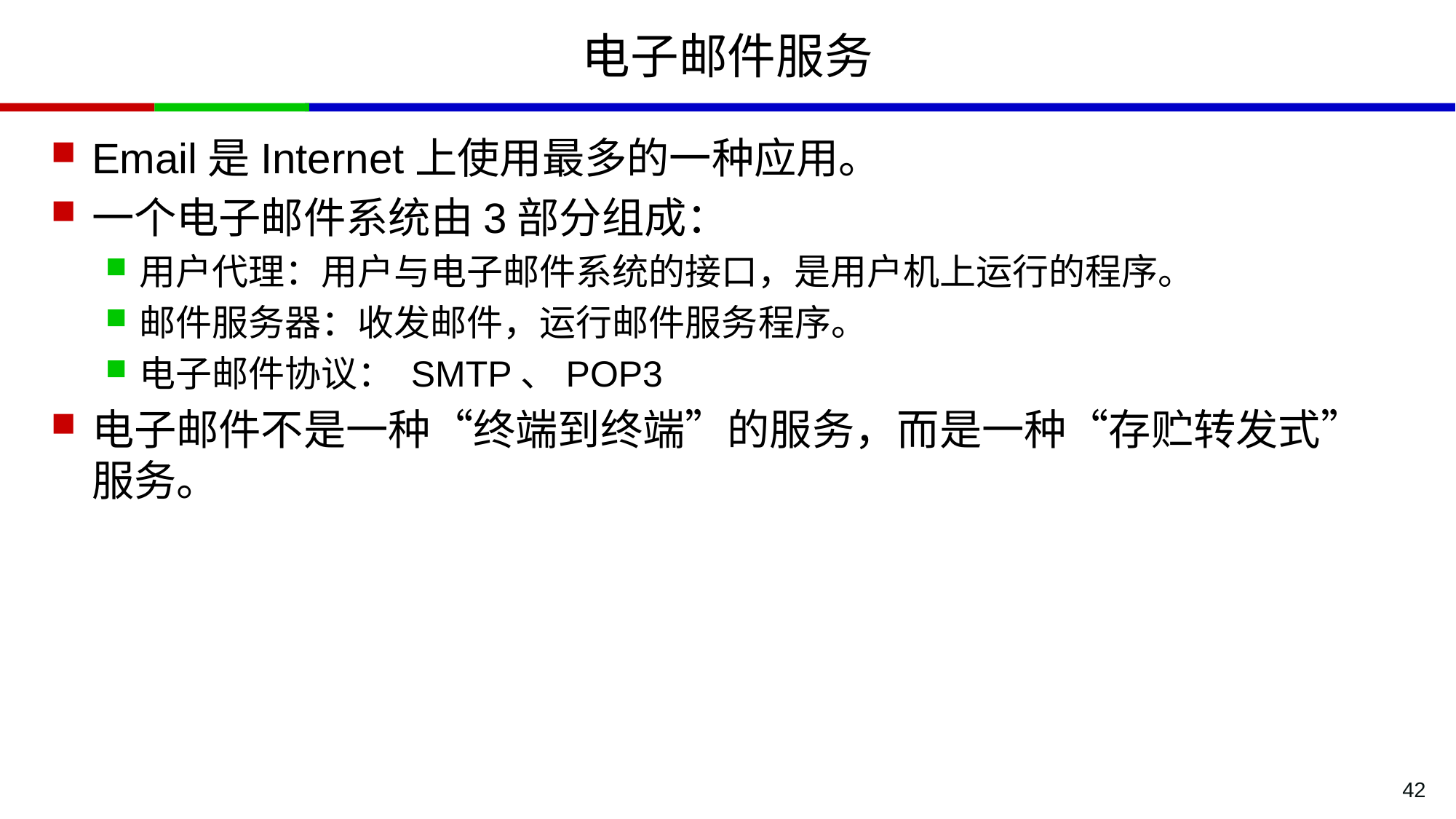

# 电子邮件服务
Email是Internet上使用最多的一种应用。
一个电子邮件系统由3部分组成：
用户代理：用户与电子邮件系统的接口，是用户机上运行的程序。
邮件服务器：收发邮件，运行邮件服务程序。
电子邮件协议： SMTP、POP3
电子邮件不是一种“终端到终端”的服务，而是一种“存贮转发式”服务。

42